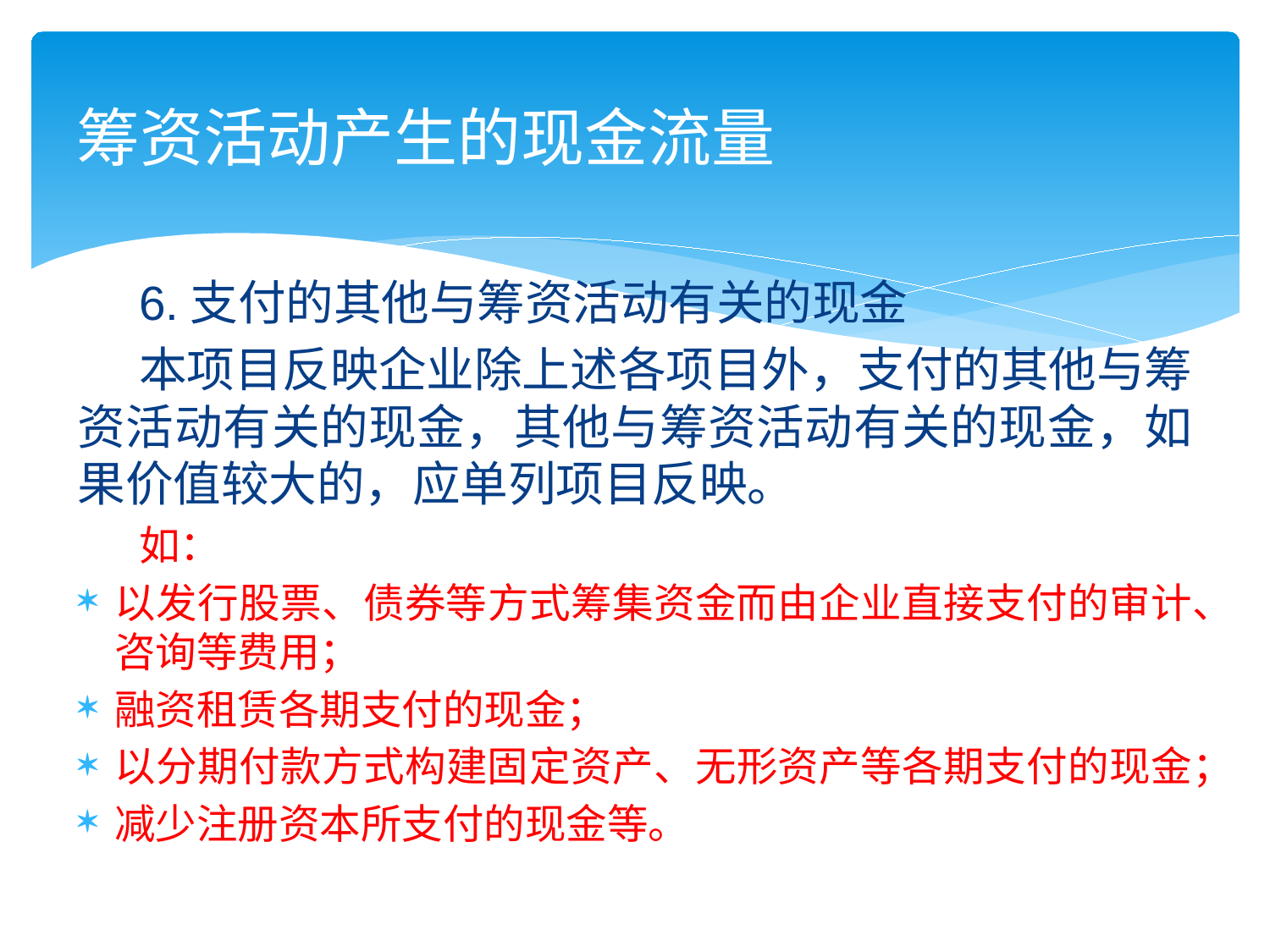

# 筹资活动产生的现金流量
6.支付的其他与筹资活动有关的现金
本项目反映企业除上述各项目外，支付的其他与筹资活动有关的现金，其他与筹资活动有关的现金，如果价值较大的，应单列项目反映。
如：
以发行股票、债券等方式筹集资金而由企业直接支付的审计、咨询等费用；
融资租赁各期支付的现金；
以分期付款方式构建固定资产、无形资产等各期支付的现金；
减少注册资本所支付的现金等。